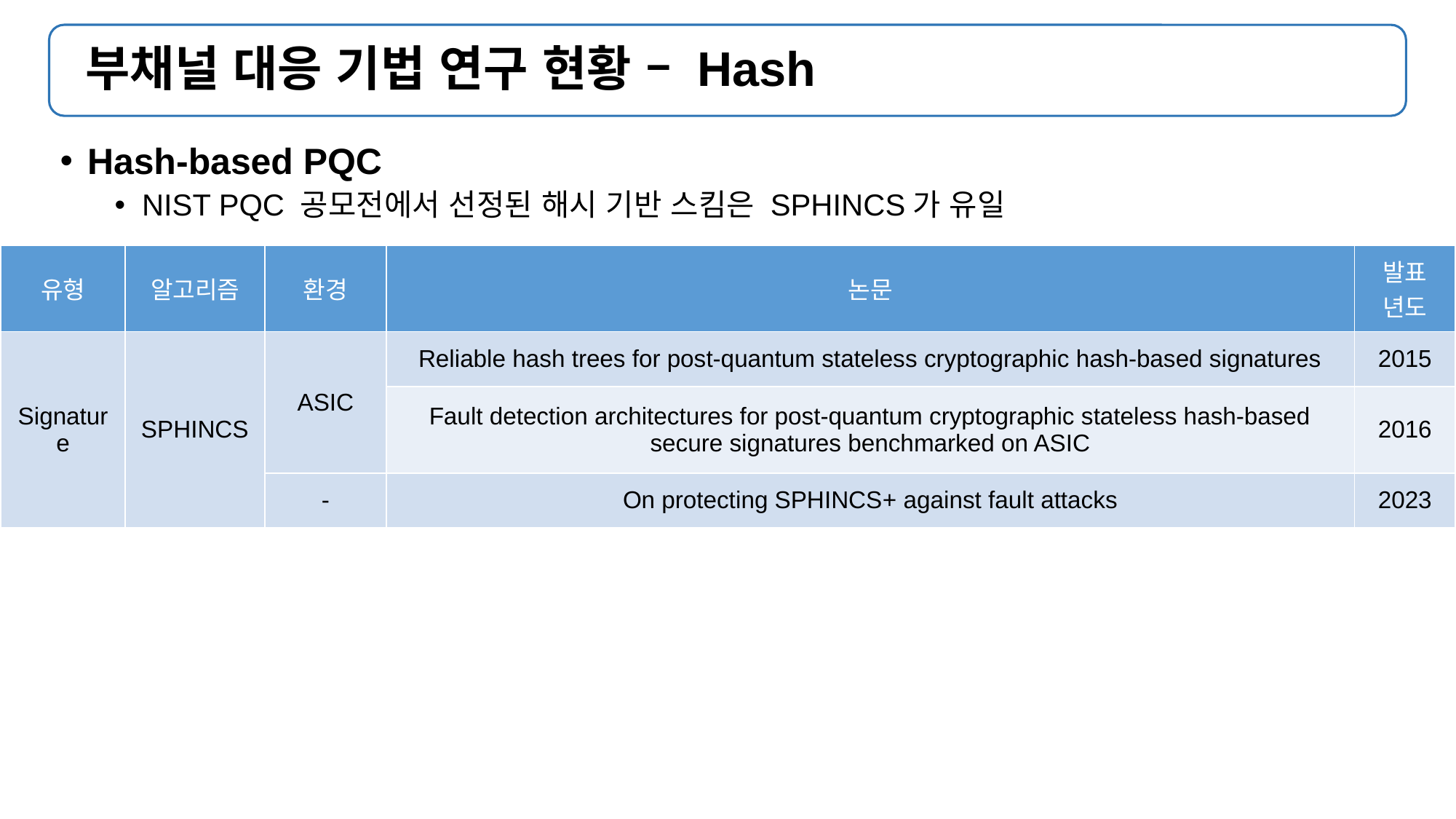

# 부채널 대응 기법 연구 현황 – Hash
Hash-based PQC
NIST PQC 공모전에서 선정된 해시 기반 스킴은 SPHINCS가 유일

| 유형 | 알고리즘 | 환경 | 논문 | 발표 년도 |
| --- | --- | --- | --- | --- |
| Signature | SPHINCS | ASIC | Reliable hash trees for post-quantum stateless cryptographic hash-based signatures | 2015 |
|  |  |  | Fault detection architectures for post-quantum cryptographic stateless hash-based secure signatures benchmarked on ASIC | 2016 |
|  |  | - | On protecting SPHINCS+ against fault attacks | 2023 |